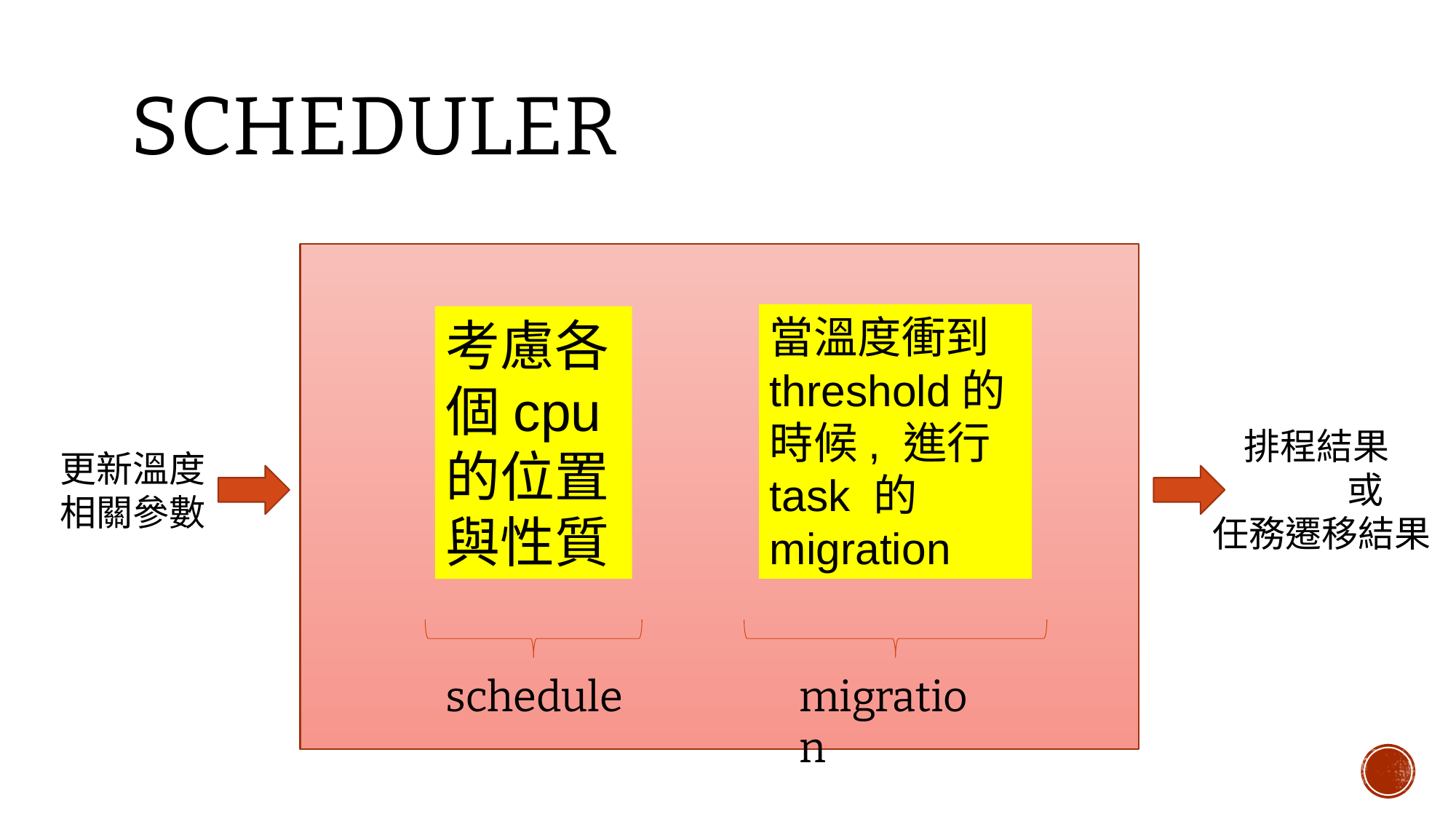

# Scheduler

當溫度衝到threshold的時候, 進行task 的migration
考慮各
個cpu
的位置
與性質

schedule
migration
    排程結果
	  或
任務遷移結果
更新溫度
相關參數